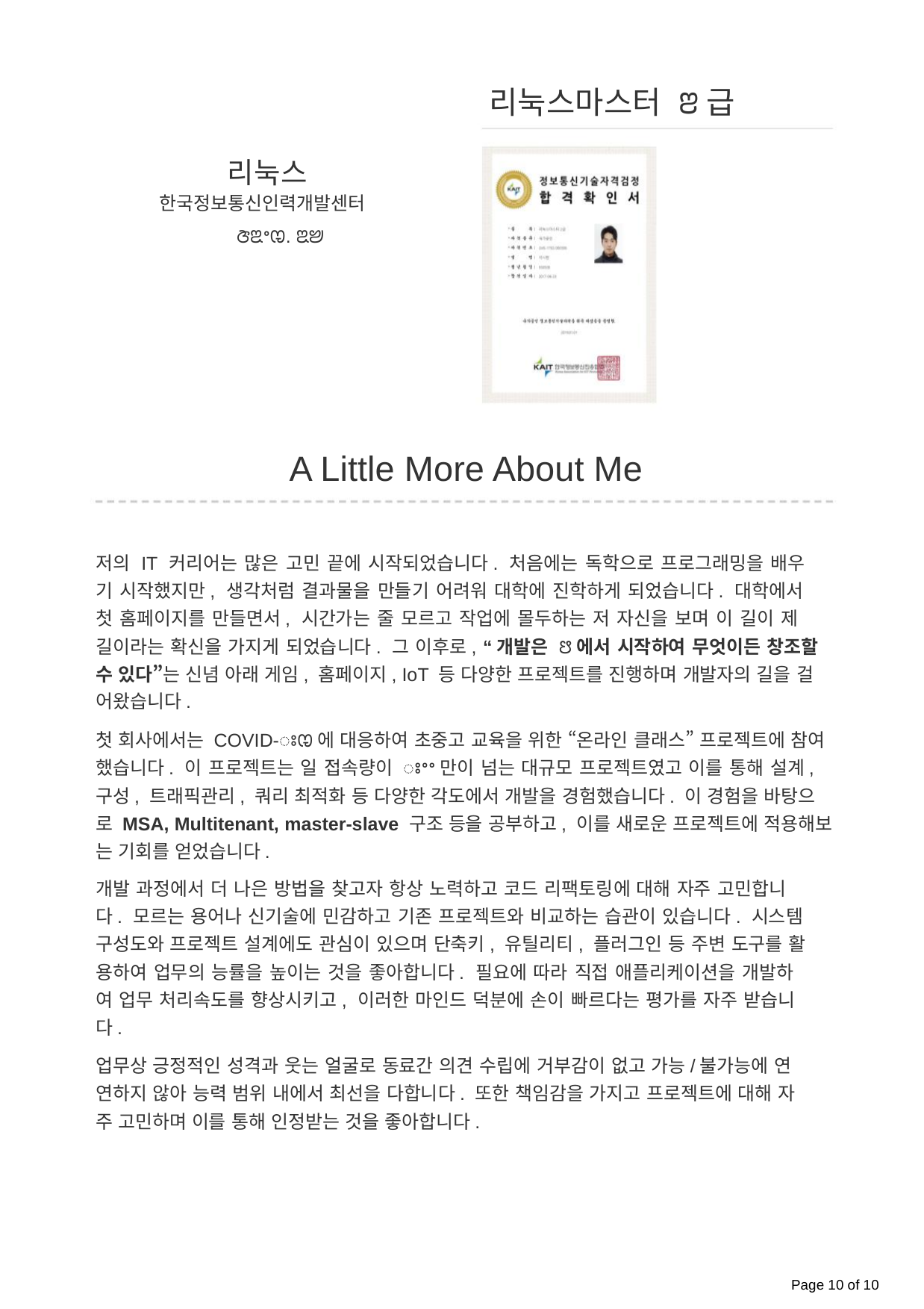

리눅스마스터 ꢂ급
리눅스
한국정보통신인력개발센터
ꢆꢃꢀꢊ. ꢃꢈ
A Little More About Me
저의 IT 커리어는 많은 고민 끝에 시작되었습니다. 처음에는 독학으로 프로그래밍을 배우
기 시작했지만, 생각처럼 결과물을 만들기 어려워 대학에 진학하게 되었습니다. 대학에서
첫 홈페이지를 만들면서, 시간가는 줄 모르고 작업에 몰두하는 저 자신을 보며 이 길이 제
길이라는 확신을 가지게 되었습니다. 그 이후로, “개발은 ꢅ에서 시작하여 무엇이든 창조할
수 있다”는 신념 아래 게임, 홈페이지, IoT 등 다양한 프로젝트를 진행하며 개발자의 길을 걸
어왔습니다.
첫 회사에서는 COVID-ꢁꢊ에 대응하여 초중고 교육을 위한 “온라인 클래스” 프로젝트에 참여
했습니다. 이 프로젝트는 일 접속량이 ꢁꢀꢀ만이 넘는 대규모 프로젝트였고 이를 통해 설계,
구성, 트래픽관리, 쿼리 최적화 등 다양한 각도에서 개발을 경험했습니다. 이 경험을 바탕으
로 MSA, Multitenant, master-slave 구조 등을 공부하고, 이를 새로운 프로젝트에 적용해보
는 기회를 얻었습니다.
개발 과정에서 더 나은 방법을 찾고자 항상 노력하고 코드 리팩토링에 대해 자주 고민합니
다. 모르는 용어나 신기술에 민감하고 기존 프로젝트와 비교하는 습관이 있습니다. 시스템
구성도와 프로젝트 설계에도 관심이 있으며 단축키, 유틸리티, 플러그인 등 주변 도구를 활
용하여 업무의 능률을 높이는 것을 좋아합니다. 필요에 따라 직접 애플리케이션을 개발하
여 업무 처리속도를 향상시키고, 이러한 마인드 덕분에 손이 빠르다는 평가를 자주 받습니
다.
업무상 긍정적인 성격과 웃는 얼굴로 동료간 의견 수립에 거부감이 없고 가능/불가능에 연
연하지 않아 능력 범위 내에서 최선을 다합니다. 또한 책임감을 가지고 프로젝트에 대해 자
주 고민하며 이를 통해 인정받는 것을 좋아합니다.
Page 10 of 10